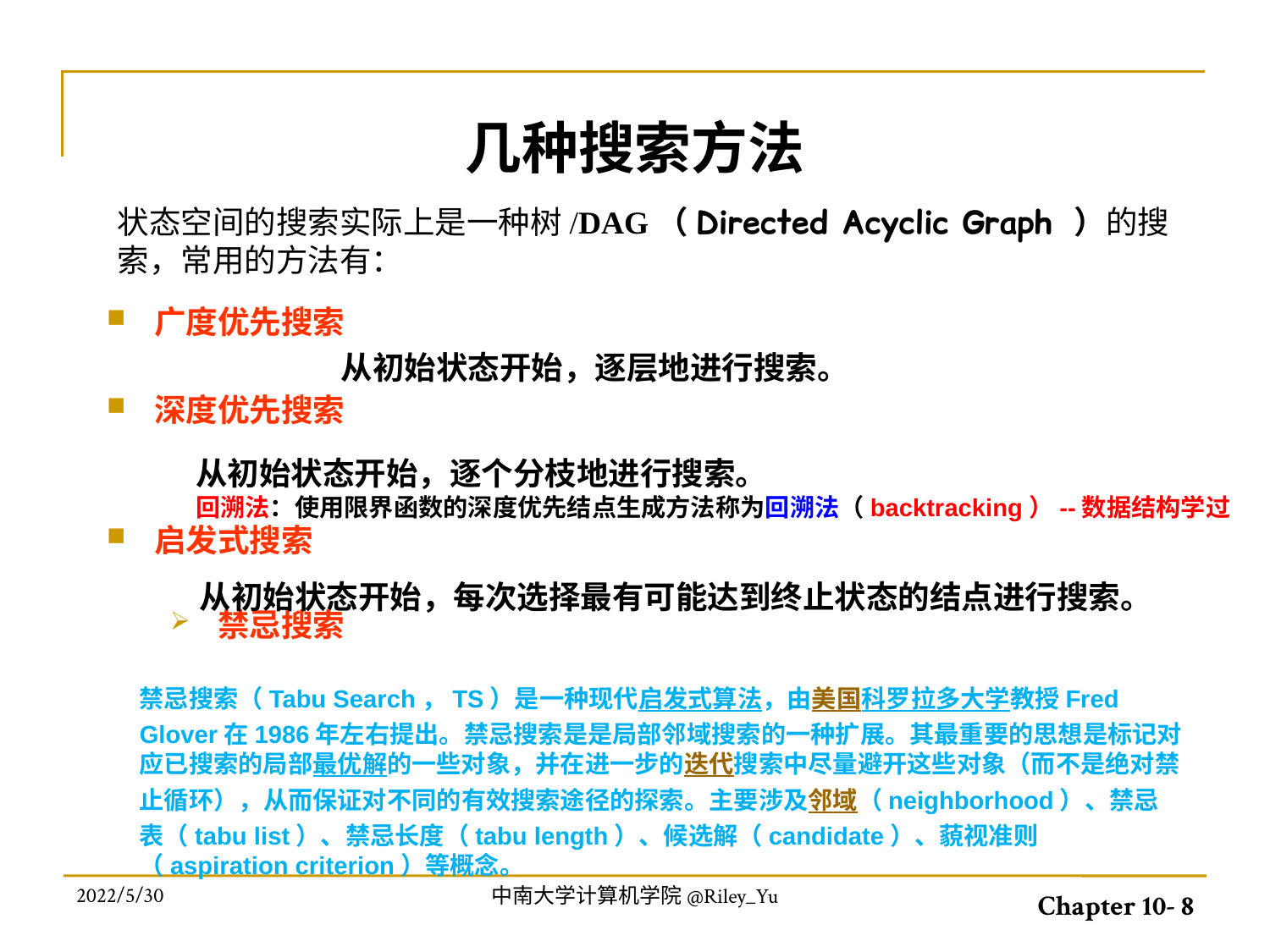

# 几种搜索方法
状态空间的搜索实际上是一种树/DAG（Directed Acyclic Graph ）的搜索，常用的方法有：
广度优先搜索

深度优先搜索

启发式搜索

禁忌搜索

从初始状态开始，逐层地进行搜索。
从初始状态开始，逐个分枝地进行搜索。
回溯法：使用限界函数的深度优先结点生成方法称为回溯法（backtracking）--数据结构学过

从初始状态开始，每次选择最有可能达到终止状态的结点进行搜索。
禁忌搜索（Tabu Search，TS）是一种现代启发式算法，由美国科罗拉多大学教授Fred Glover在1986年左右提出。禁忌搜索是是局部邻域搜索的一种扩展。其最重要的思想是标记对应已搜索的局部最优解的一些对象，并在进一步的迭代搜索中尽量避开这些对象（而不是绝对禁止循环），从而保证对不同的有效搜索途径的探索。主要涉及邻域（neighborhood）、禁忌表（tabu list）、禁忌长度（tabu length）、候选解（candidate）、藐视准则（aspiration criterion）等概念。
2022/5/30
中南大学计算机学院@Riley_Yu
Chapter 10- 8